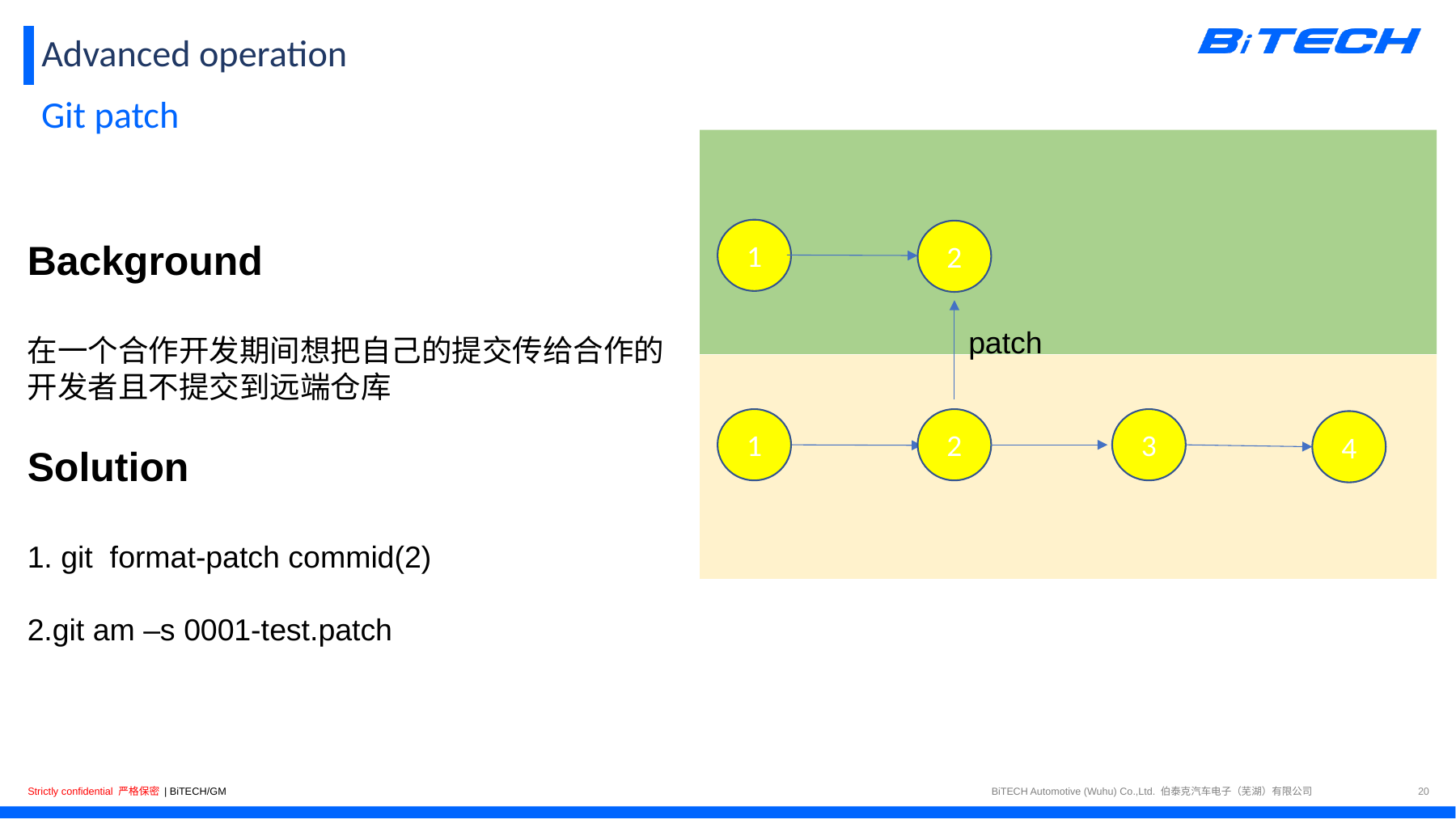

# Advanced operation
Git patch

Background

在一个合作开发期间想把自己的提交传给合作的开发者且不提交到远端仓库

Solution

1. git  format-patch commid(2)

2.git am –s 0001-test.patch

1
2

patch

3
1
2
4
20